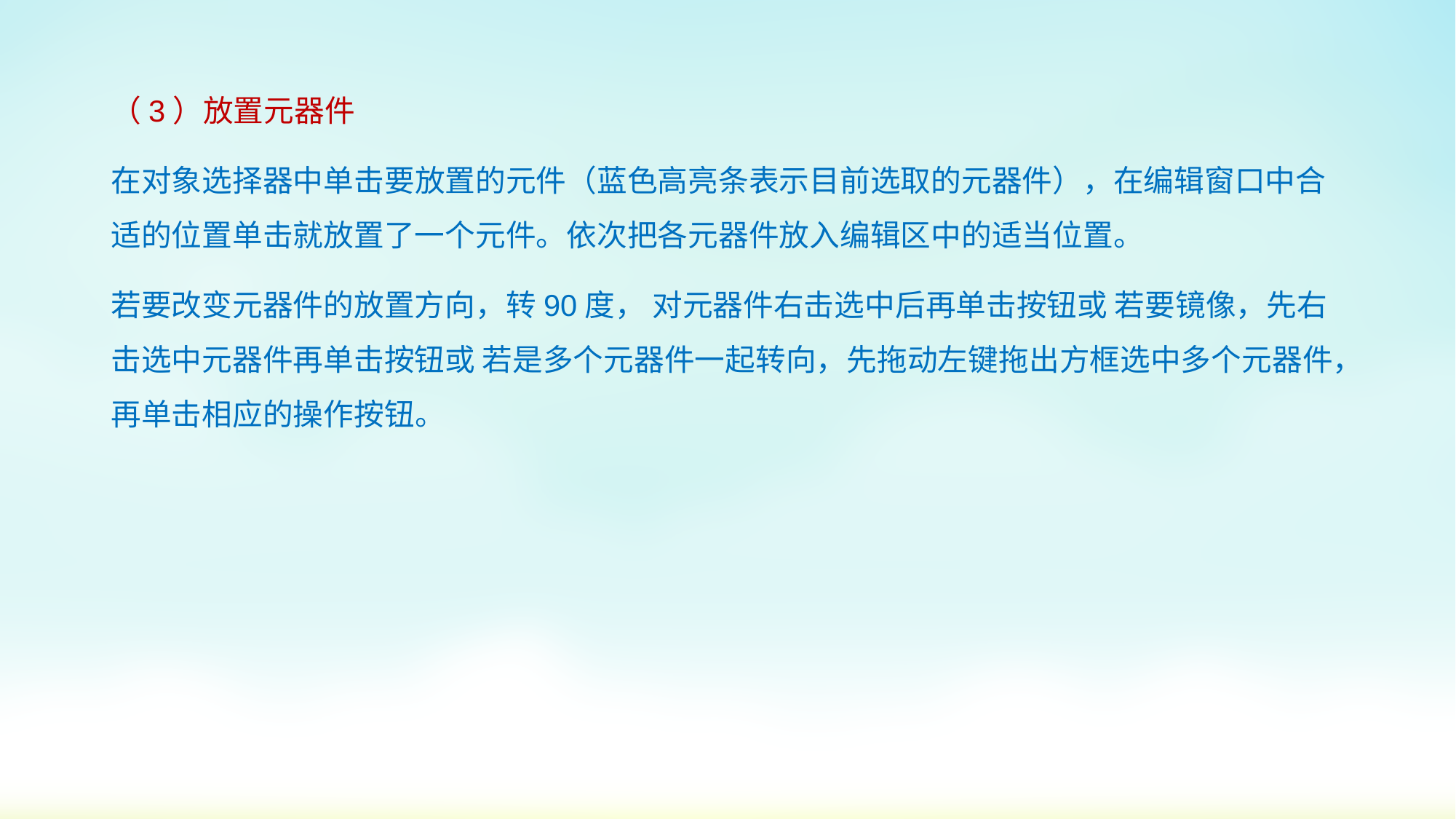

（3）放置元器件
在对象选择器中单击要放置的元件（蓝色高亮条表示目前选取的元器件），在编辑窗口中合适的位置单击就放置了一个元件。依次把各元器件放入编辑区中的适当位置。
若要改变元器件的放置方向，转90度， 对元器件右击选中后再单击按钮或 若要镜像，先右击选中元器件再单击按钮或 若是多个元器件一起转向，先拖动左键拖出方框选中多个元器件，再单击相应的操作按钮。